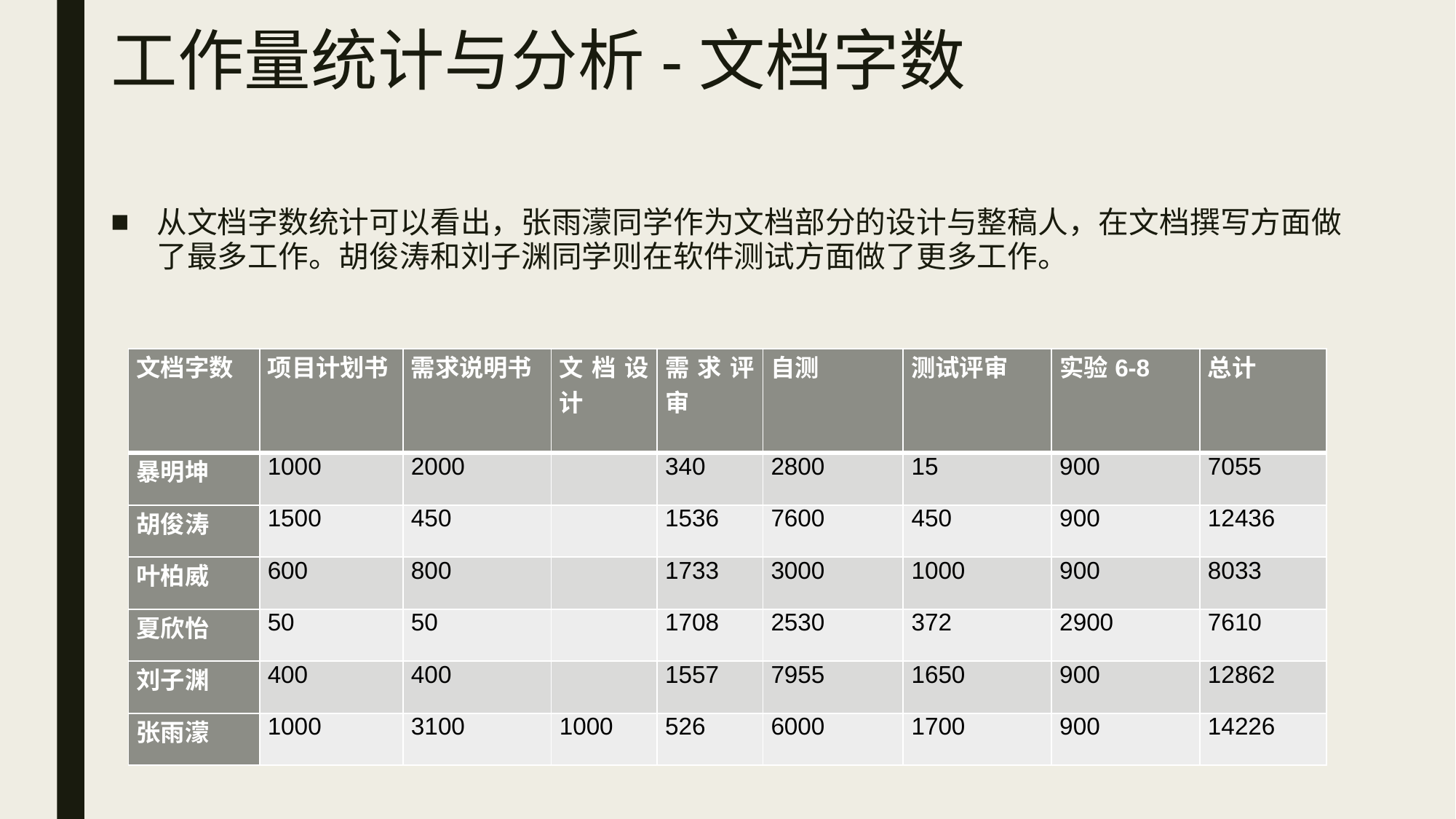

# 工作量统计与分析-文档字数
从文档字数统计可以看出，张雨濛同学作为文档部分的设计与整稿人，在文档撰写方面做了最多工作。胡俊涛和刘子渊同学则在软件测试方面做了更多工作。
| 文档字数 | 项目计划书 | 需求说明书 | 文档设计 | 需求评审 | 自测 | 测试评审 | 实验6-8 | 总计 |
| --- | --- | --- | --- | --- | --- | --- | --- | --- |
| 暴明坤 | 1000 | 2000 |  | 340 | 2800 | 15 | 900 | 7055 |
| 胡俊涛 | 1500 | 450 |  | 1536 | 7600 | 450 | 900 | 12436 |
| 叶柏威 | 600 | 800 |  | 1733 | 3000 | 1000 | 900 | 8033 |
| 夏欣怡 | 50 | 50 |  | 1708 | 2530 | 372 | 2900 | 7610 |
| 刘子渊 | 400 | 400 |  | 1557 | 7955 | 1650 | 900 | 12862 |
| 张雨濛 | 1000 | 3100 | 1000 | 526 | 6000 | 1700 | 900 | 14226 |